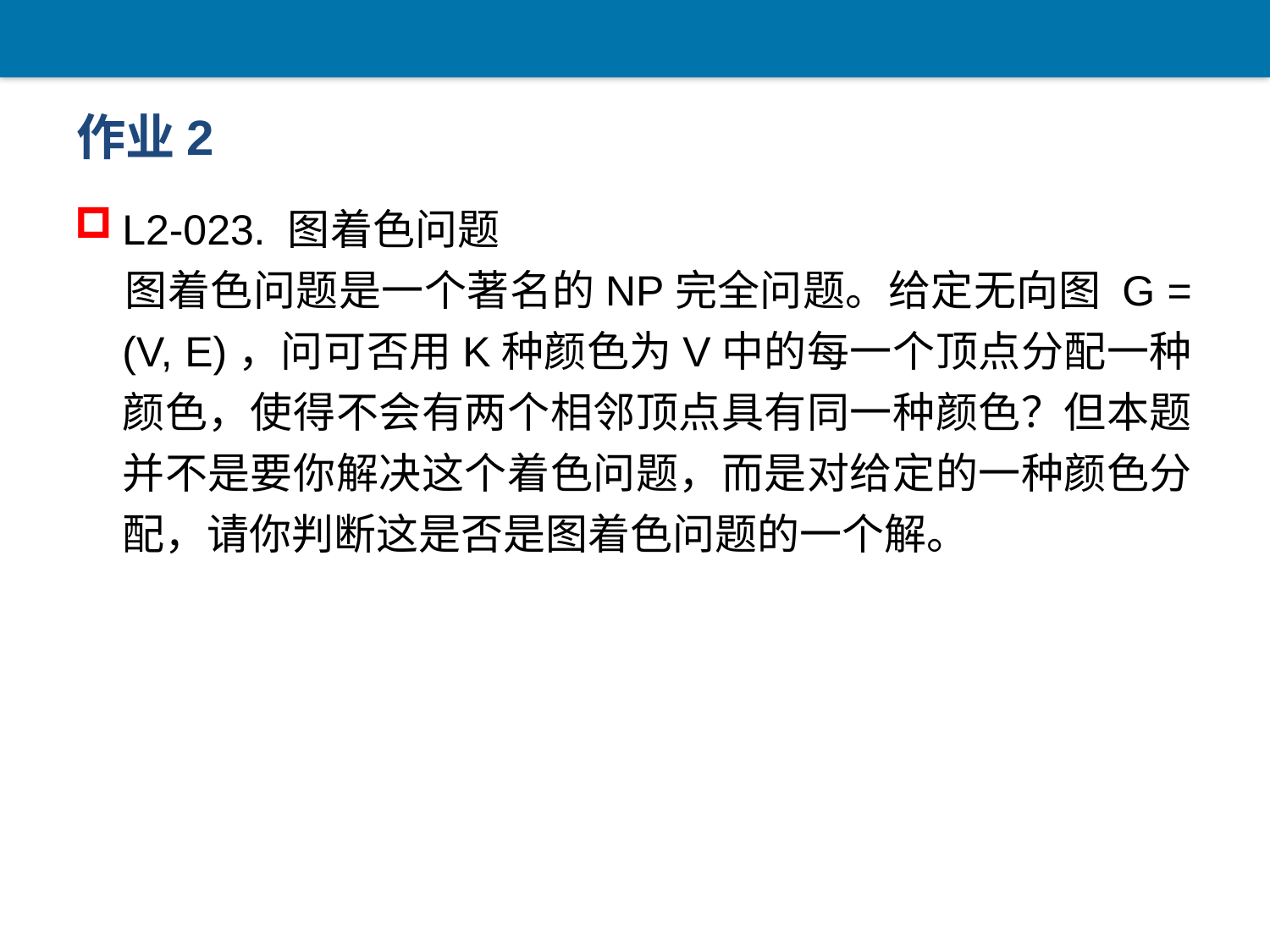

# 作业2
L2-023. 图着色问题
    图着色问题是一个著名的NP完全问题。给定无向图 G = (V, E)，问可否用K种颜色为V中的每一个顶点分配一种颜色，使得不会有两个相邻顶点具有同一种颜色？但本题并不是要你解决这个着色问题，而是对给定的一种颜色分配，请你判断这是否是图着色问题的一个解。